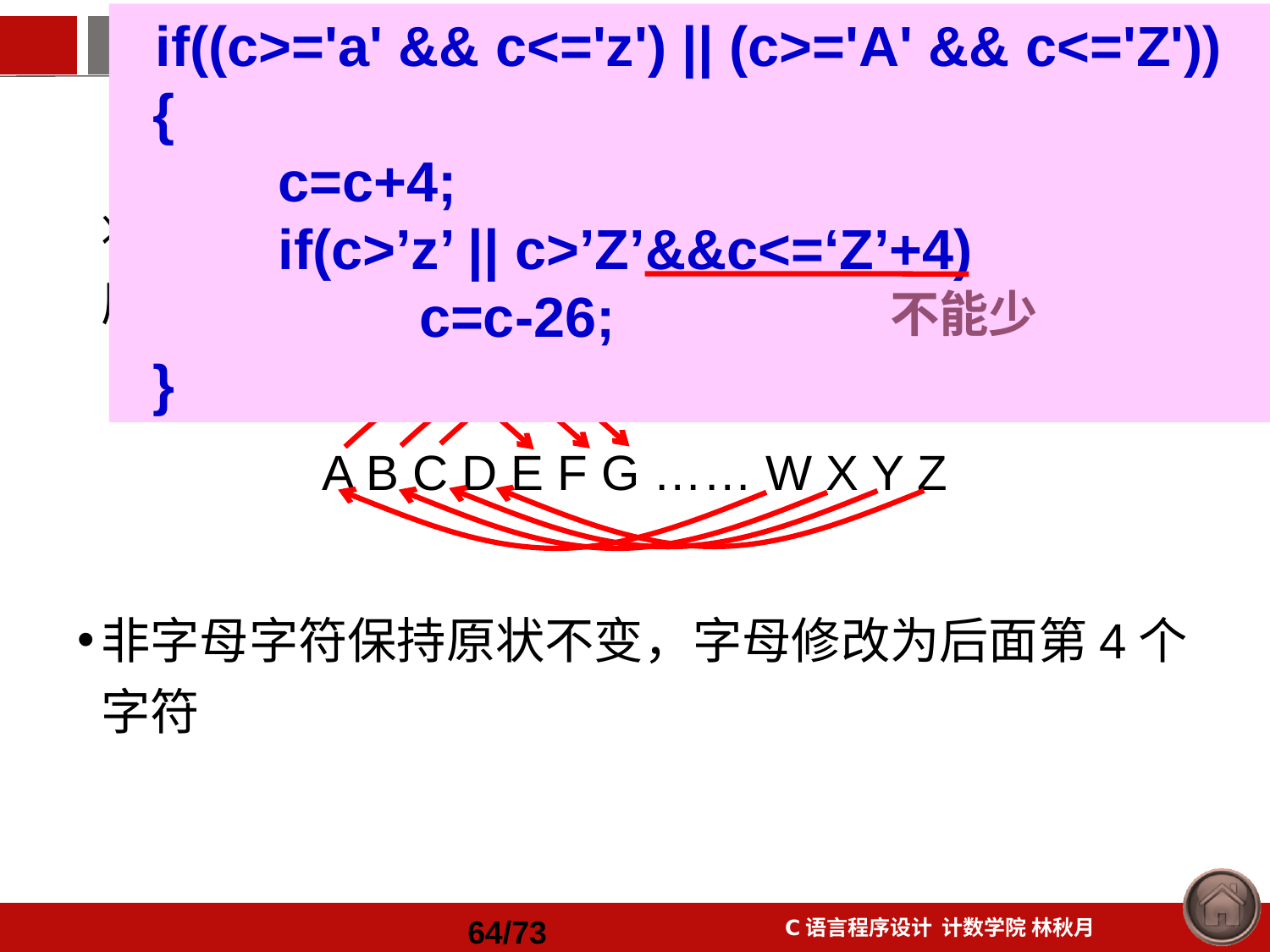

if((c>='a' && c<='z') || (c>='A' && c<='Z'))
  {
          c=c+4;
          if(c>’z’ || c>’Z’&&c<=‘Z’+4)
                   c=c-26;
  }
   例5.11 译密码。为使电文保密，往往按一定规律将其转换成密码，收报人再按约定的规律将其译回原文。

A B C D E F G …… W X Y Z

非字母字符保持原状不变，字母修改为后面第4个字符
不能少